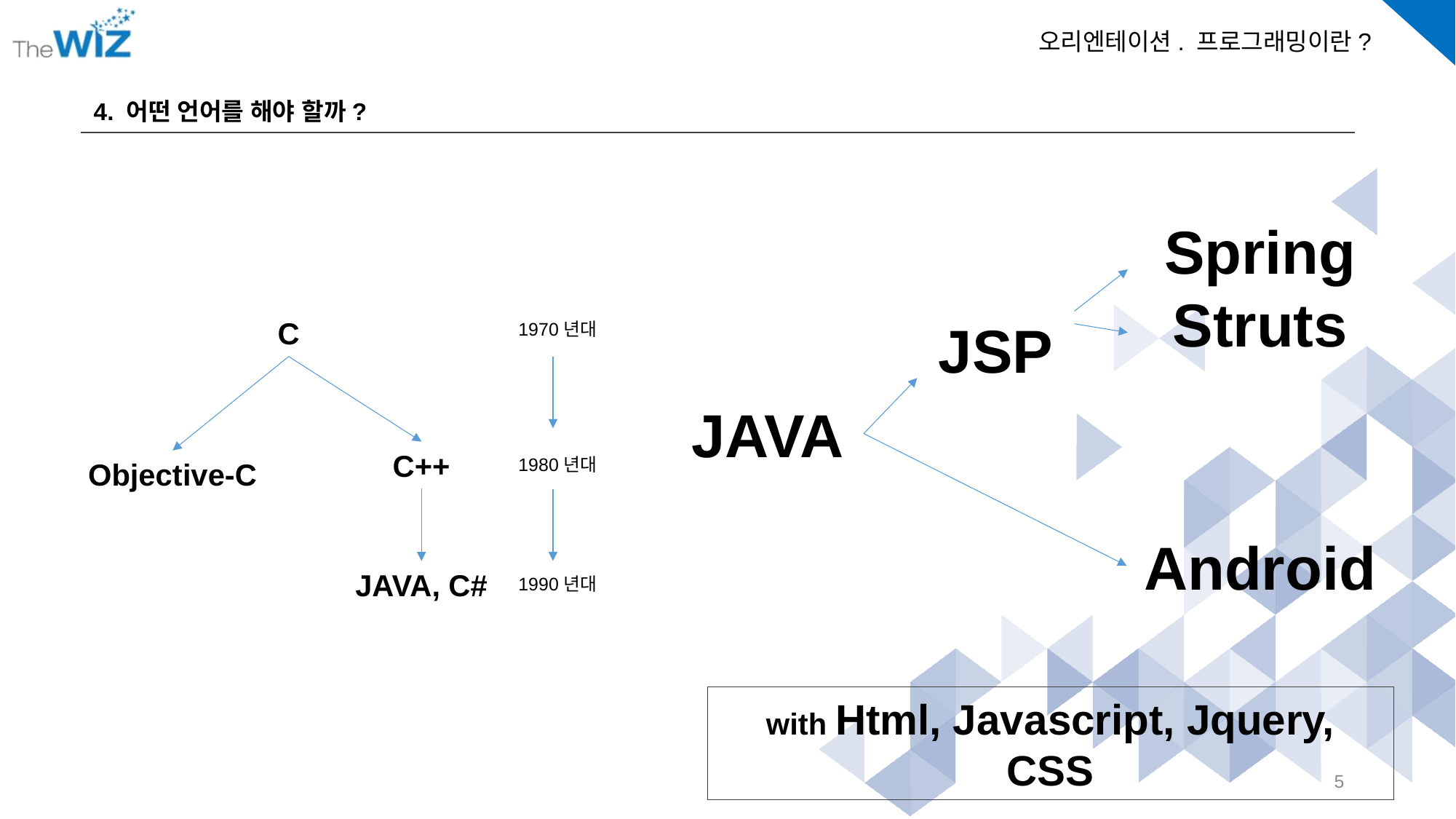

4. 어떤 언어를 해야 할까?
Spring
Struts
JSP
C
1970년대
JAVA
C++
1980년대
Objective-C
Android
JAVA, C#
1990년대
with Html, Javascript, Jquery, CSS
5